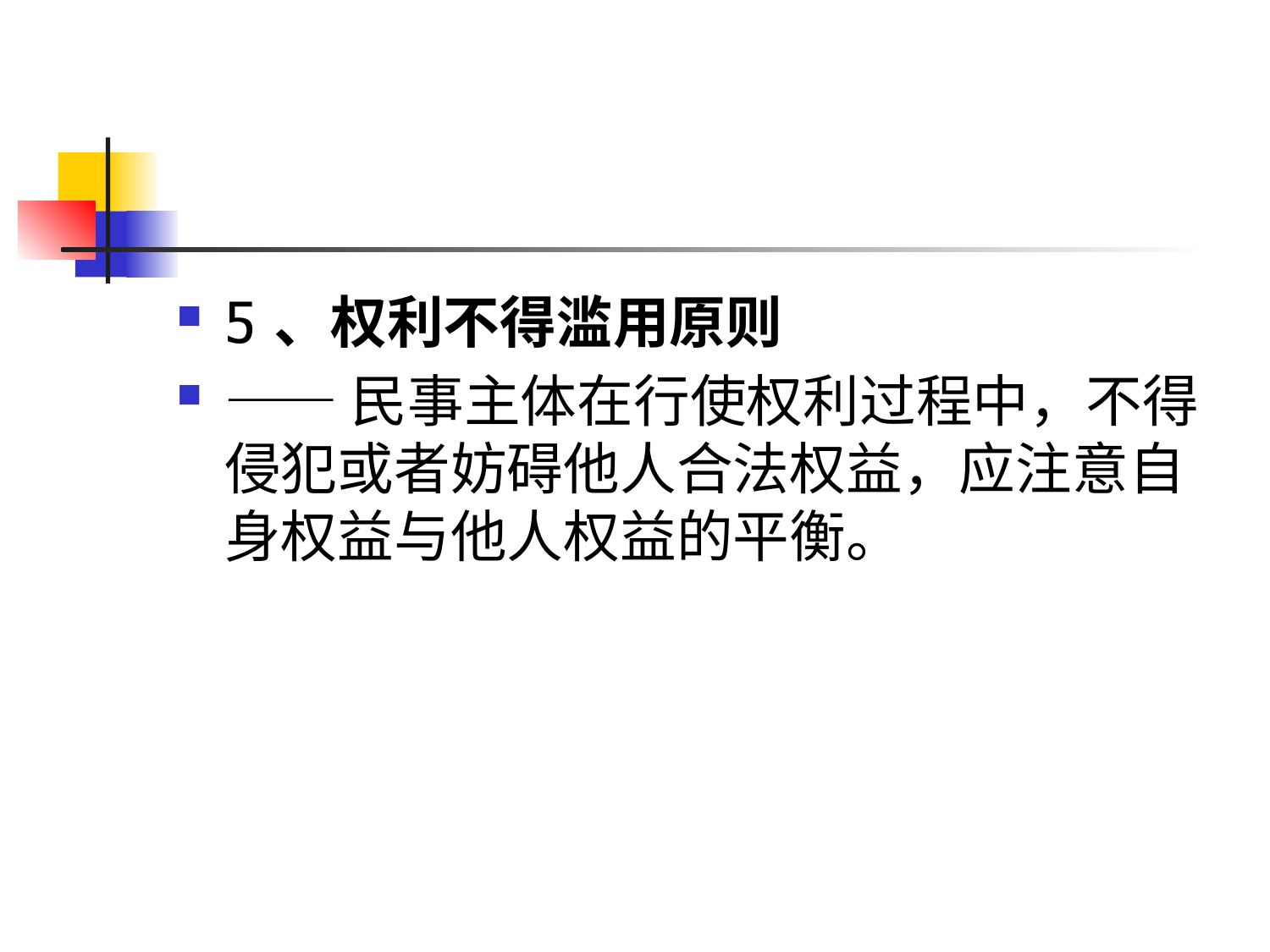

#
5、权利不得滥用原则
——民事主体在行使权利过程中，不得侵犯或者妨碍他人合法权益，应注意自身权益与他人权益的平衡。